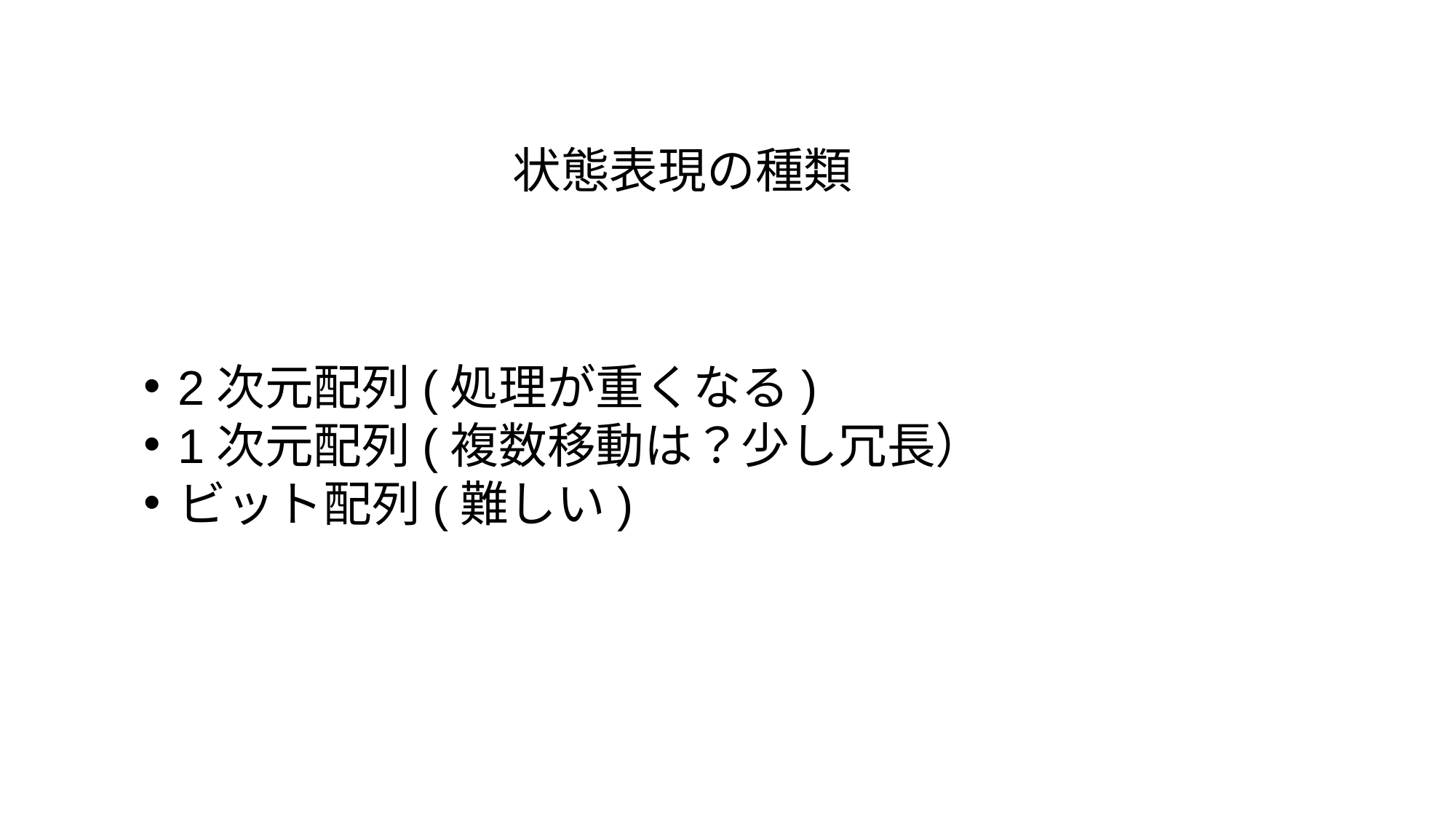

状態表現の種類
2次元配列(処理が重くなる)
1次元配列(複数移動は？少し冗長）
ビット配列(難しい)